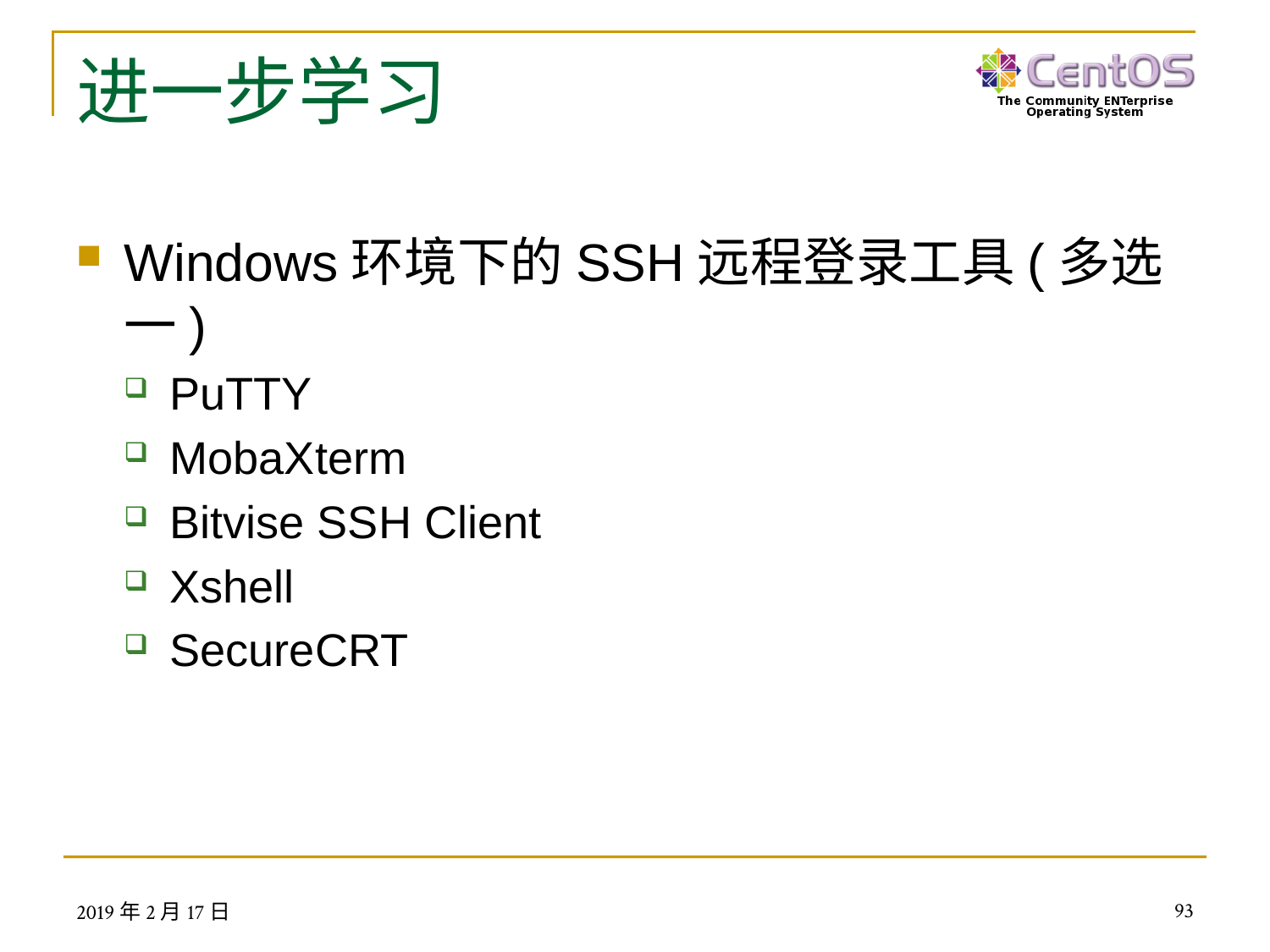

# 进一步学习
Windows环境下的SSH远程登录工具(多选一)
PuTTY
MobaXterm
Bitvise SSH Client
Xshell
SecureCRT

2019年2月17日
93